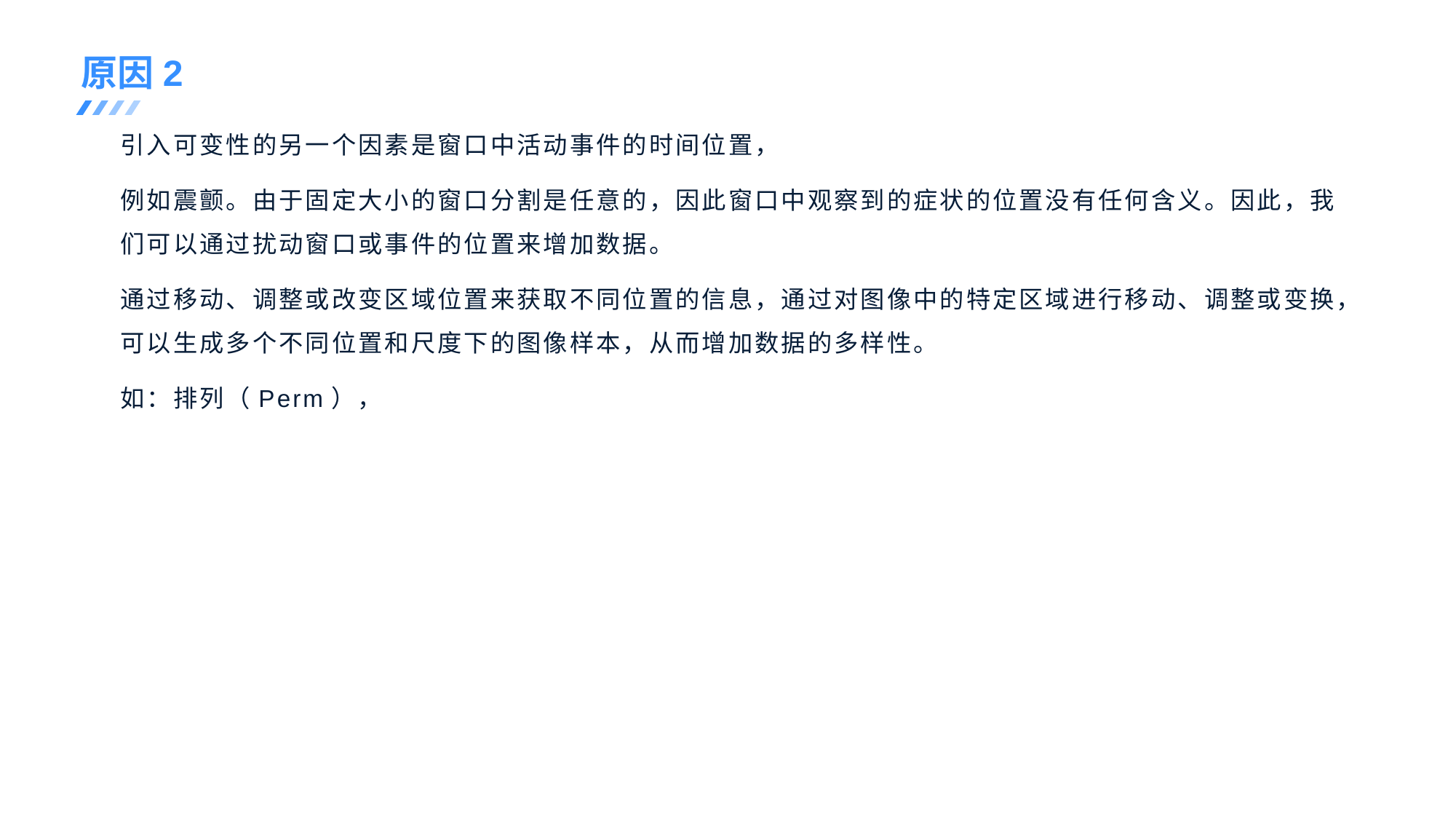

原因2

引入可变性的另一个因素是窗口中活动事件的时间位置，
例如震颤。由于固定大小的窗口分割是任意的，因此窗口中观察到的症状的位置没有任何含义。因此，我们可以通过扰动窗口或事件的位置来增加数据。
通过移动、调整或改变区域位置来获取不同位置的信息，通过对图像中的特定区域进行移动、调整或变换，可以生成多个不同位置和尺度下的图像样本，从而增加数据的多样性。
如：排列（Perm），